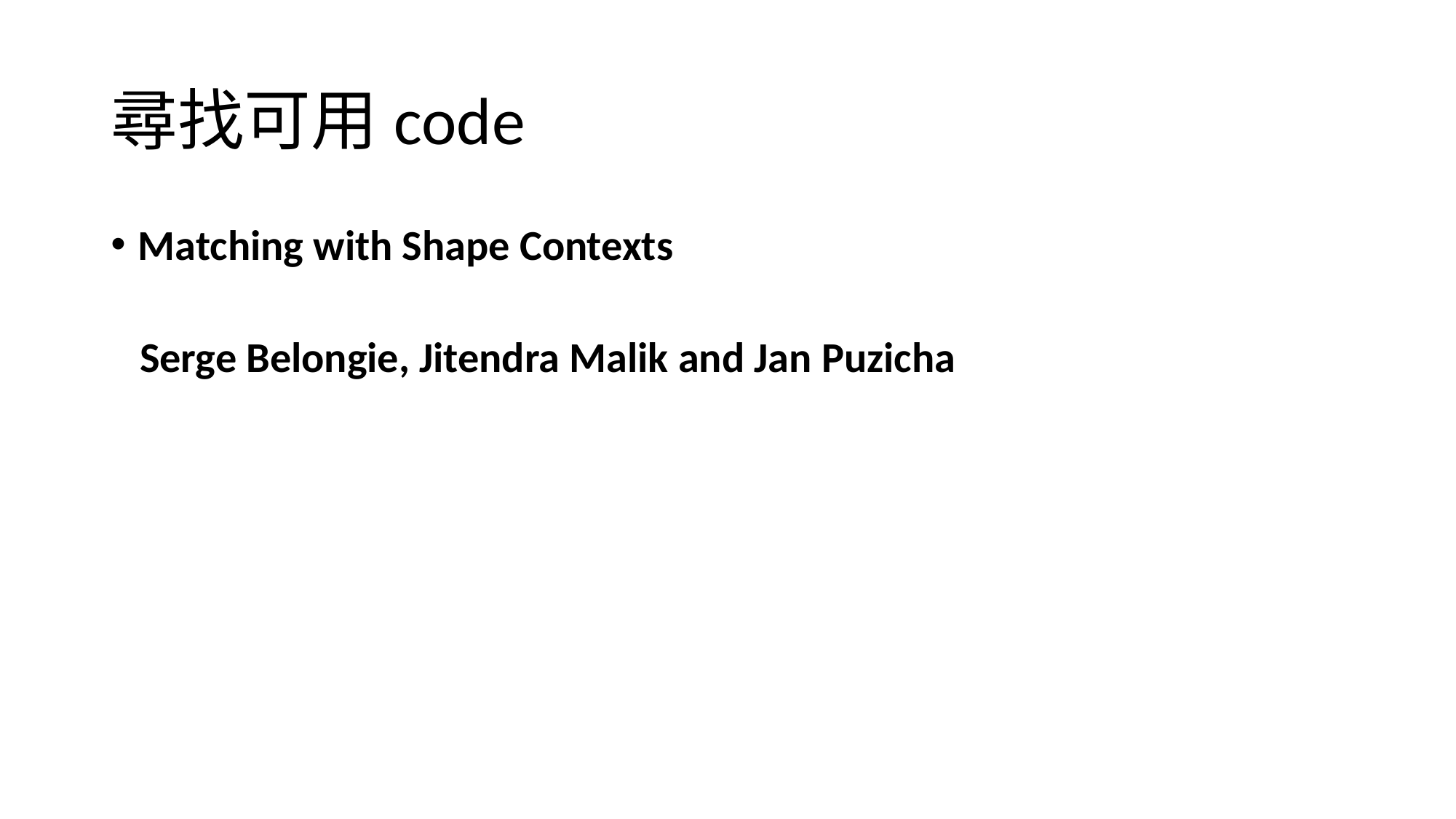

# 尋找可用code
Matching with Shape Contexts
   Serge Belongie, Jitendra Malik and Jan Puzicha